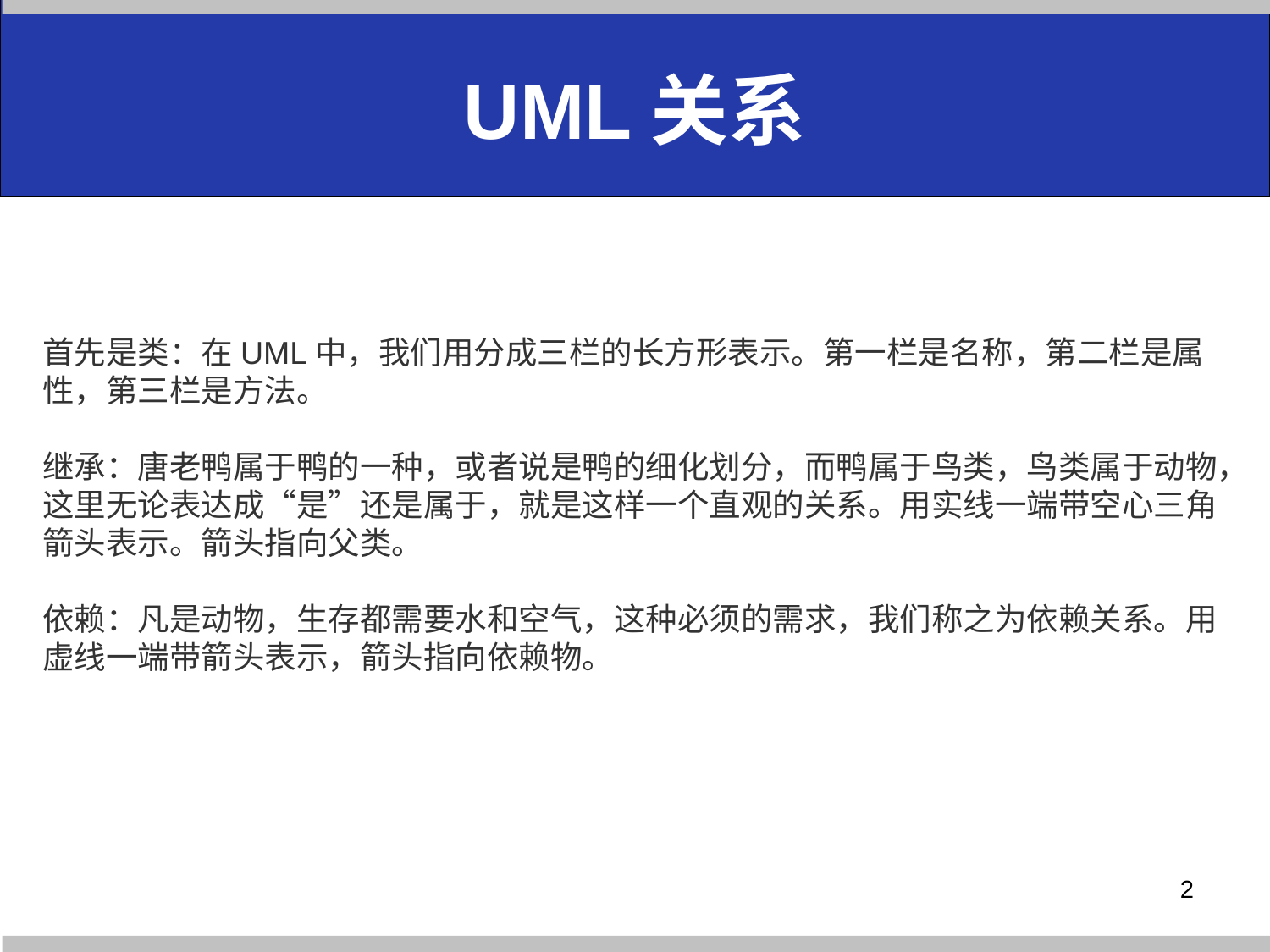

# UML关系
首先是类：在UML中，我们用分成三栏的长方形表示。第一栏是名称，第二栏是属性，第三栏是方法。

继承：唐老鸭属于鸭的一种，或者说是鸭的细化划分，而鸭属于鸟类，鸟类属于动物，这里无论表达成“是”还是属于，就是这样一个直观的关系。用实线一端带空心三角箭头表示。箭头指向父类。

依赖：凡是动物，生存都需要水和空气，这种必须的需求，我们称之为依赖关系。用虚线一端带箭头表示，箭头指向依赖物。

2